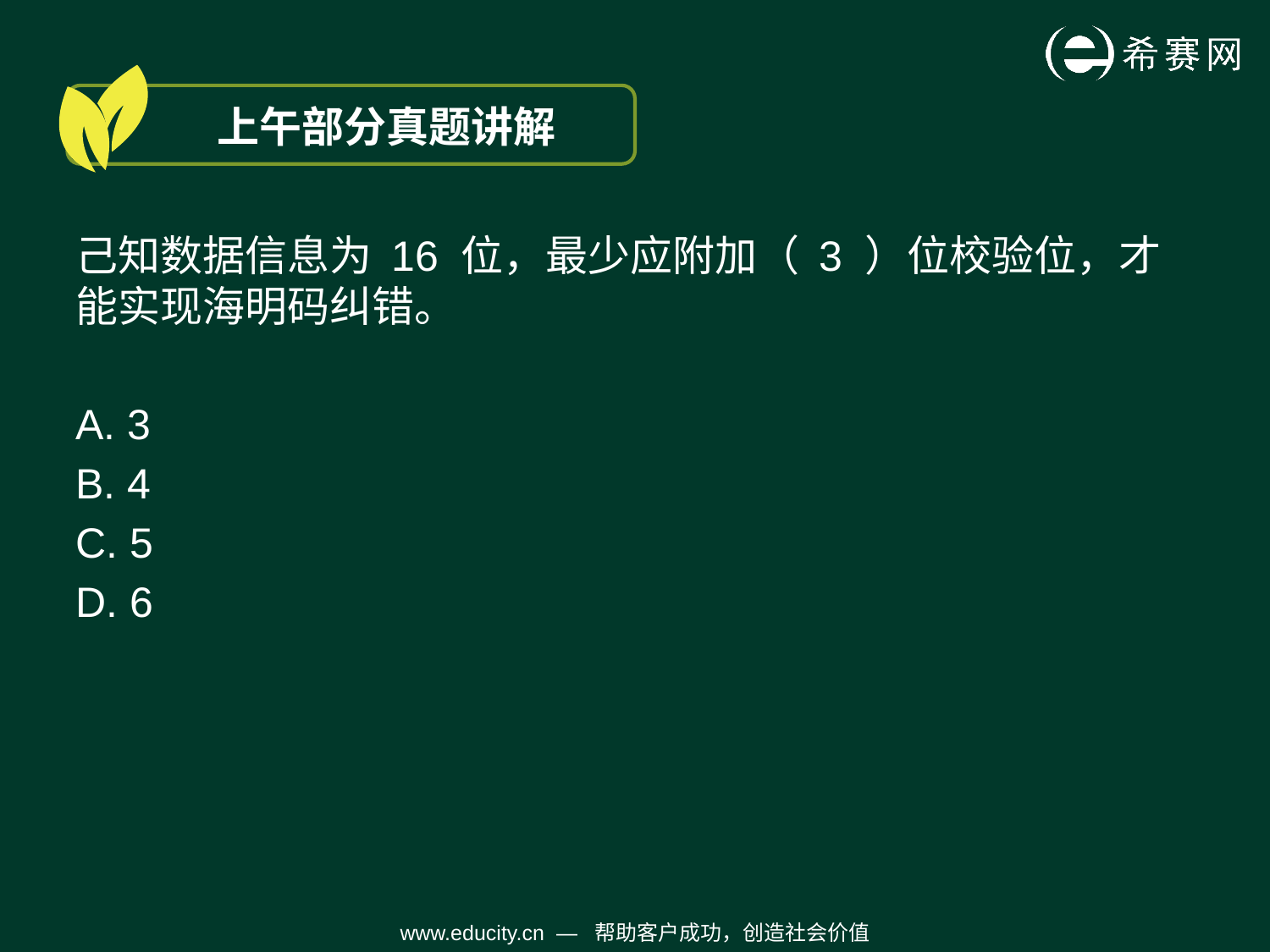

上午部分真题讲解
己知数据信息为 16 位，最少应附加（ 3 ）位校验位，才能实现海明码纠错。

A. 3
B. 4
C. 5
D. 6